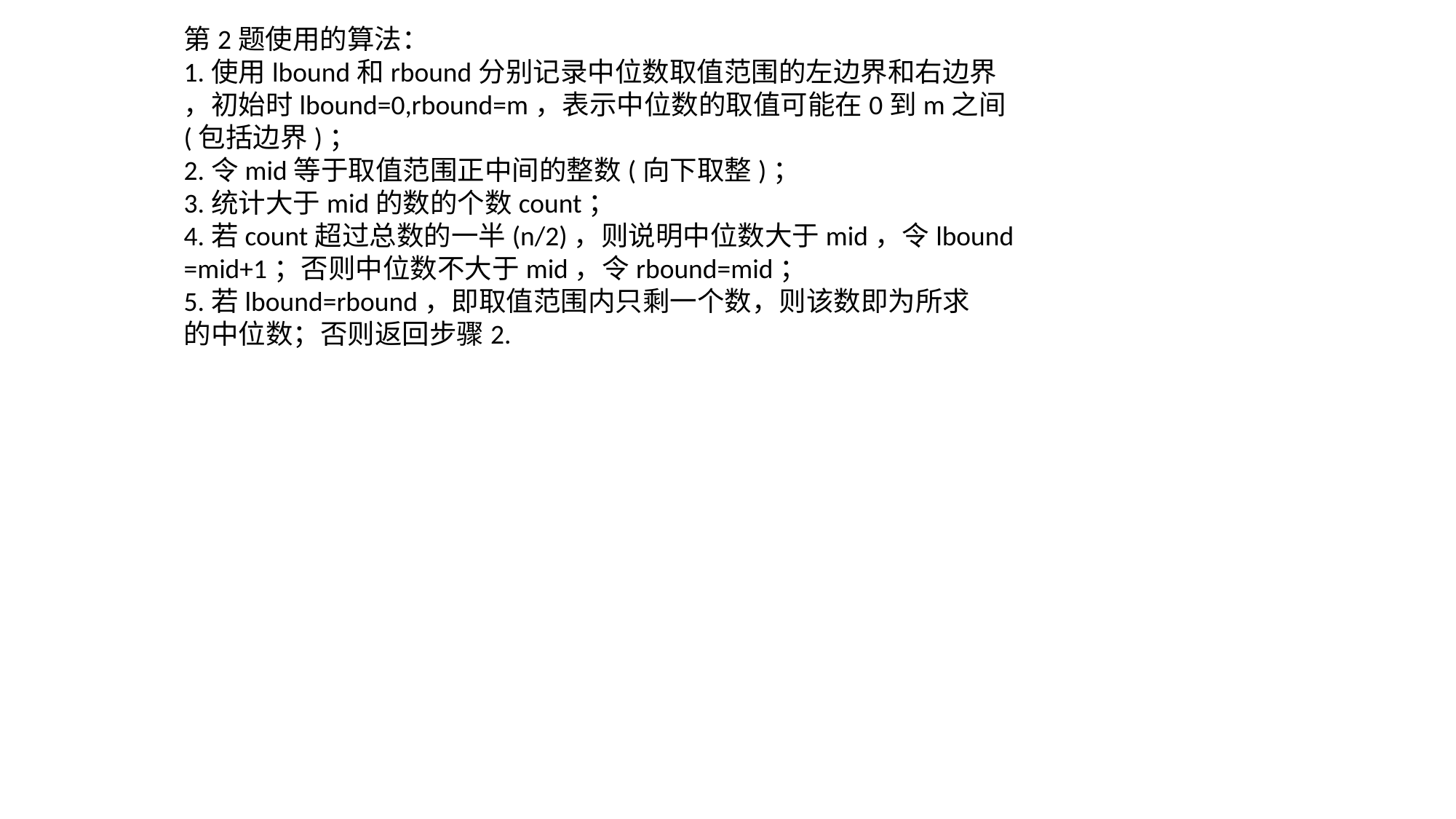

第2题使用的算法：
1.使用lbound和rbound分别记录中位数取值范围的左边界和右边界
，初始时lbound=0,rbound=m，表示中位数的取值可能在0到m之间
(包括边界)；
2.令mid等于取值范围正中间的整数(向下取整)；
3.统计大于mid的数的个数count；
4.若count超过总数的一半(n/2)，则说明中位数大于mid，令lbound
=mid+1；否则中位数不大于mid，令rbound=mid；
5.若lbound=rbound，即取值范围内只剩一个数，则该数即为所求
的中位数；否则返回步骤2.